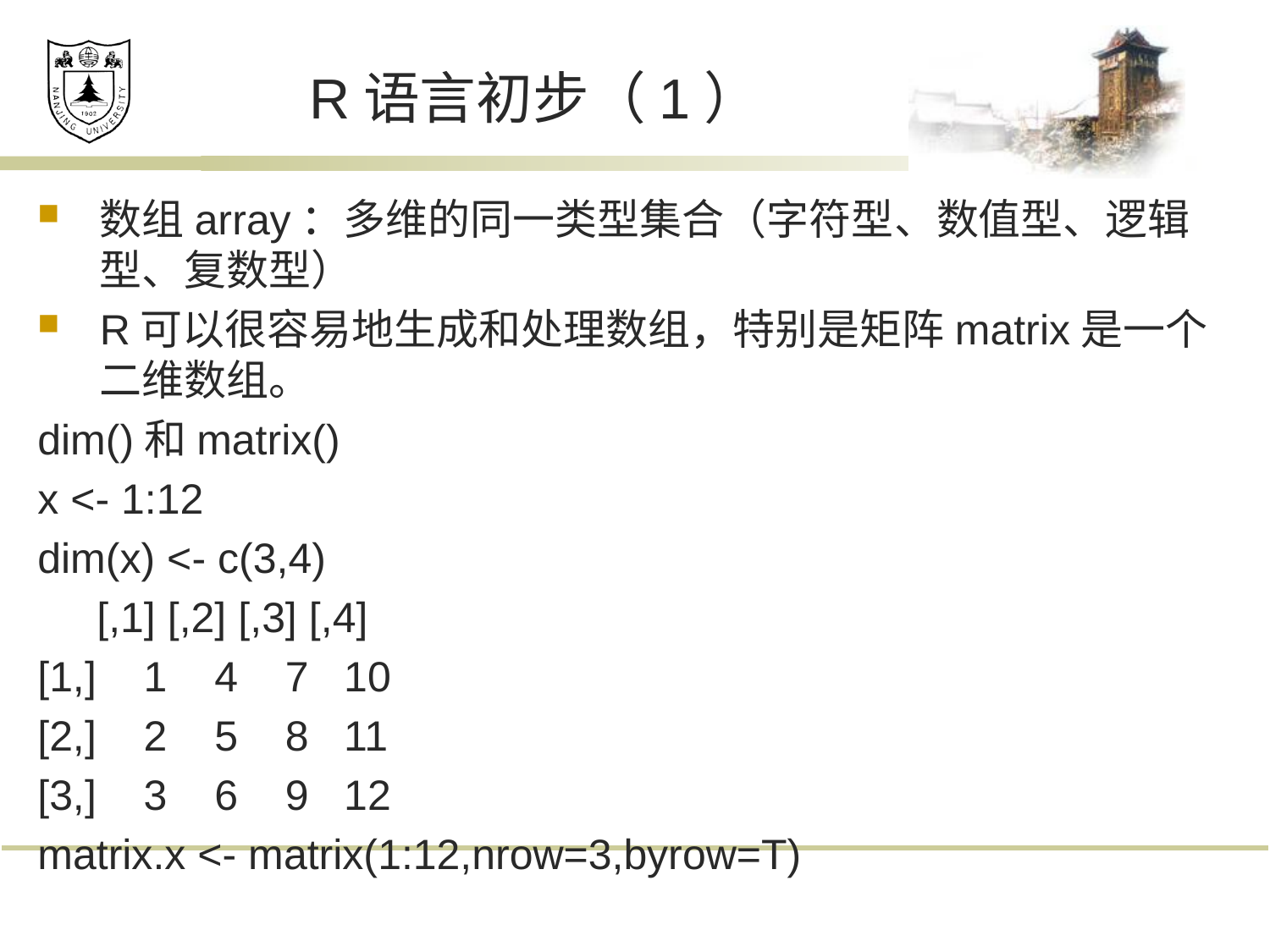

# R语言初步（1）
数组array：多维的同一类型集合（字符型、数值型、逻辑型、复数型）
R可以很容易地生成和处理数组，特别是矩阵matrix是一个二维数组。
dim()和matrix()
x <- 1:12
dim(x) <- c(3,4)
     [,1] [,2] [,3] [,4]
[1,]    1    4    7   10
[2,]    2    5    8   11
[3,]    3    6    9   12
matrix.x <- matrix(1:12,nrow=3,byrow=T)